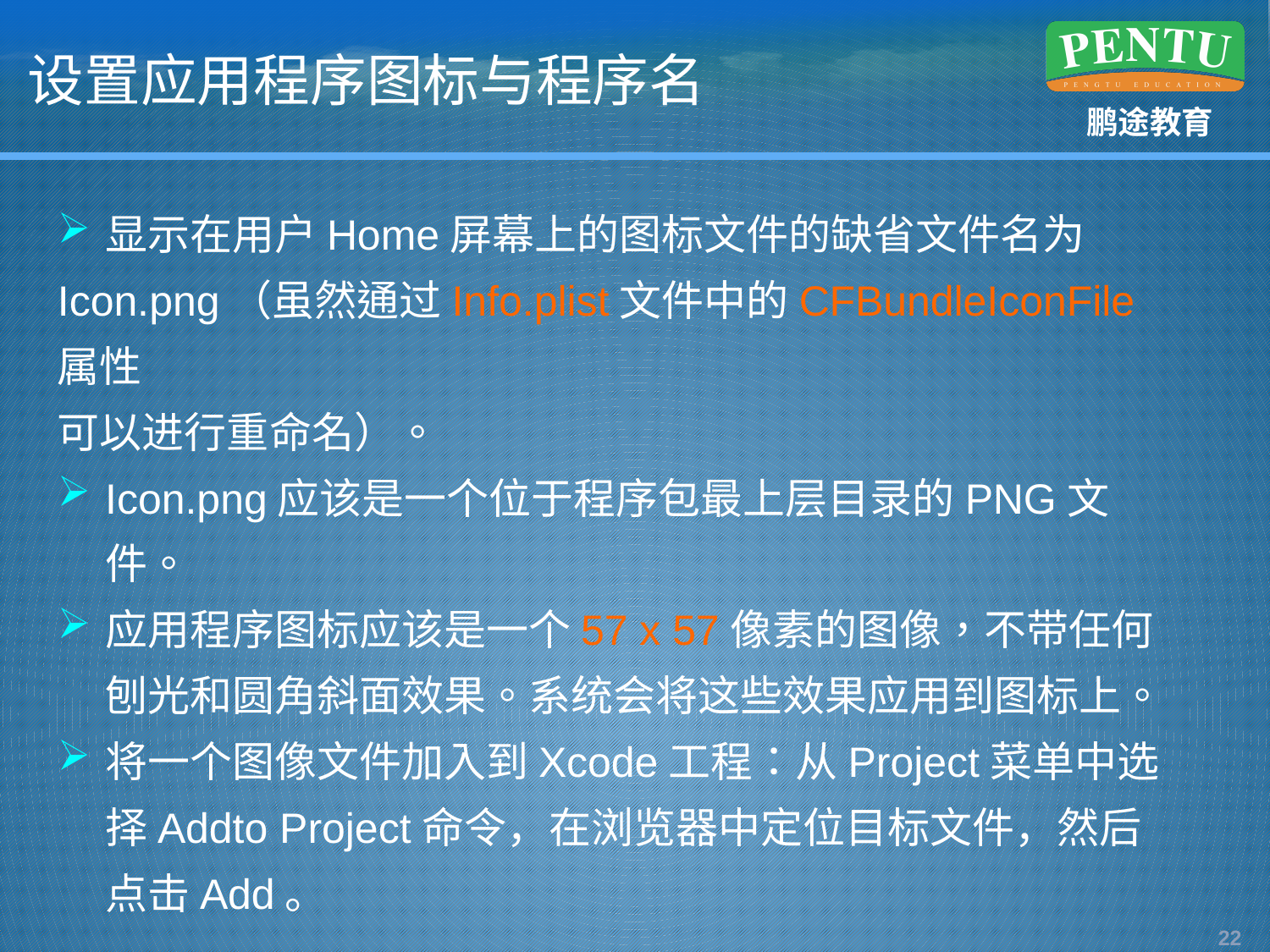

# 设置应用程序图标与程序名
显示在用户Home屏幕上的图标文件的缺省文件名为
Icon.png（虽然通过Info.plist文件中的CFBundleIconFile属性
可以进行重命名）。
Icon.png应该是一个位于程序包最上层目录的PNG文件。
应用程序图标应该是一个57 x 57像素的图像，不带任何刨光和圆角斜面效果。系统会将这些效果应用到图标上。
将一个图像文件加入到Xcode工程：从Project菜单中选择Addto Project命令，在浏览器中定位目标文件，然后点击Add。
22